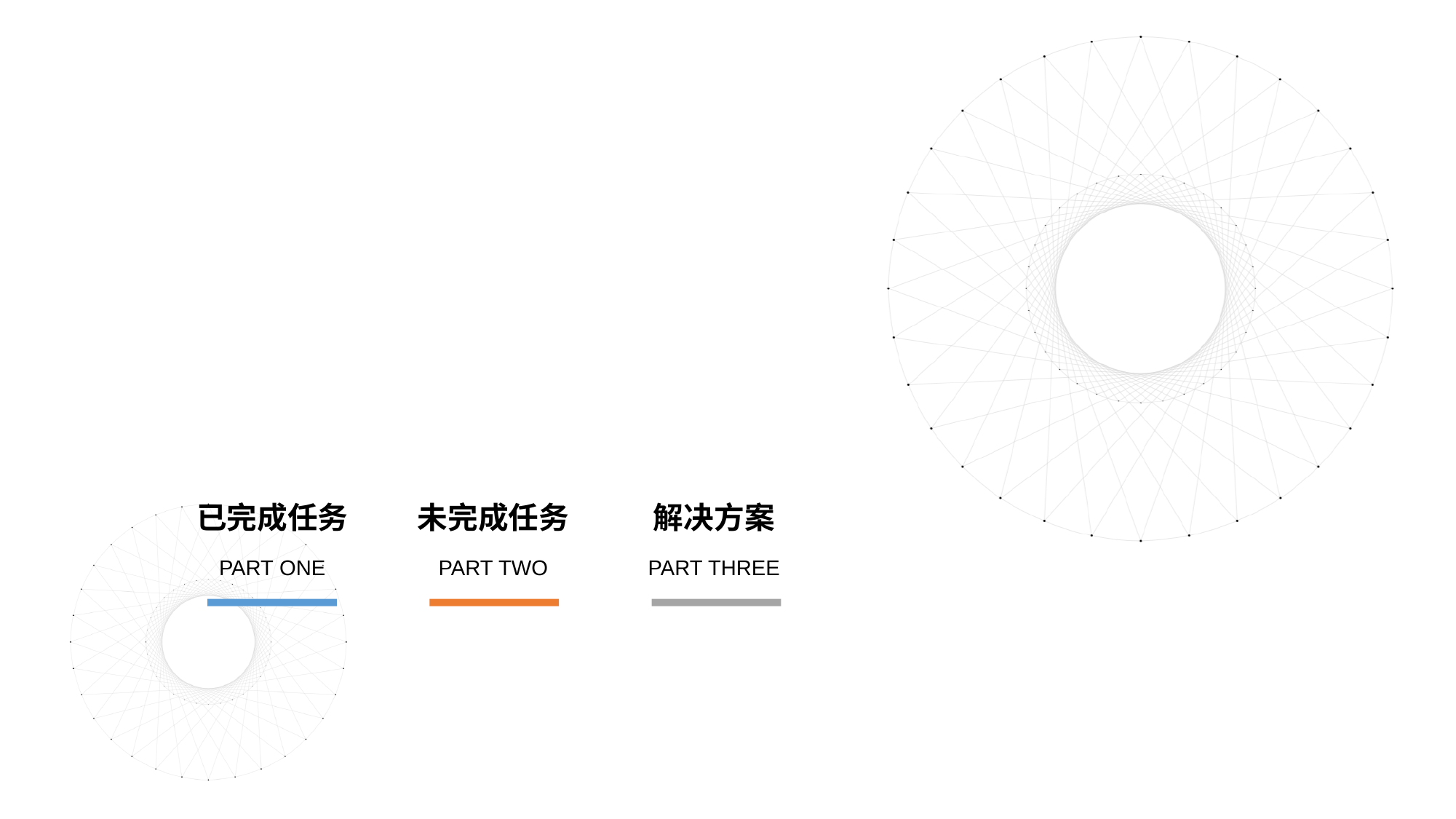

未完成任务
解决方案
已完成任务
PART TWO

PART THREE
PART ONE